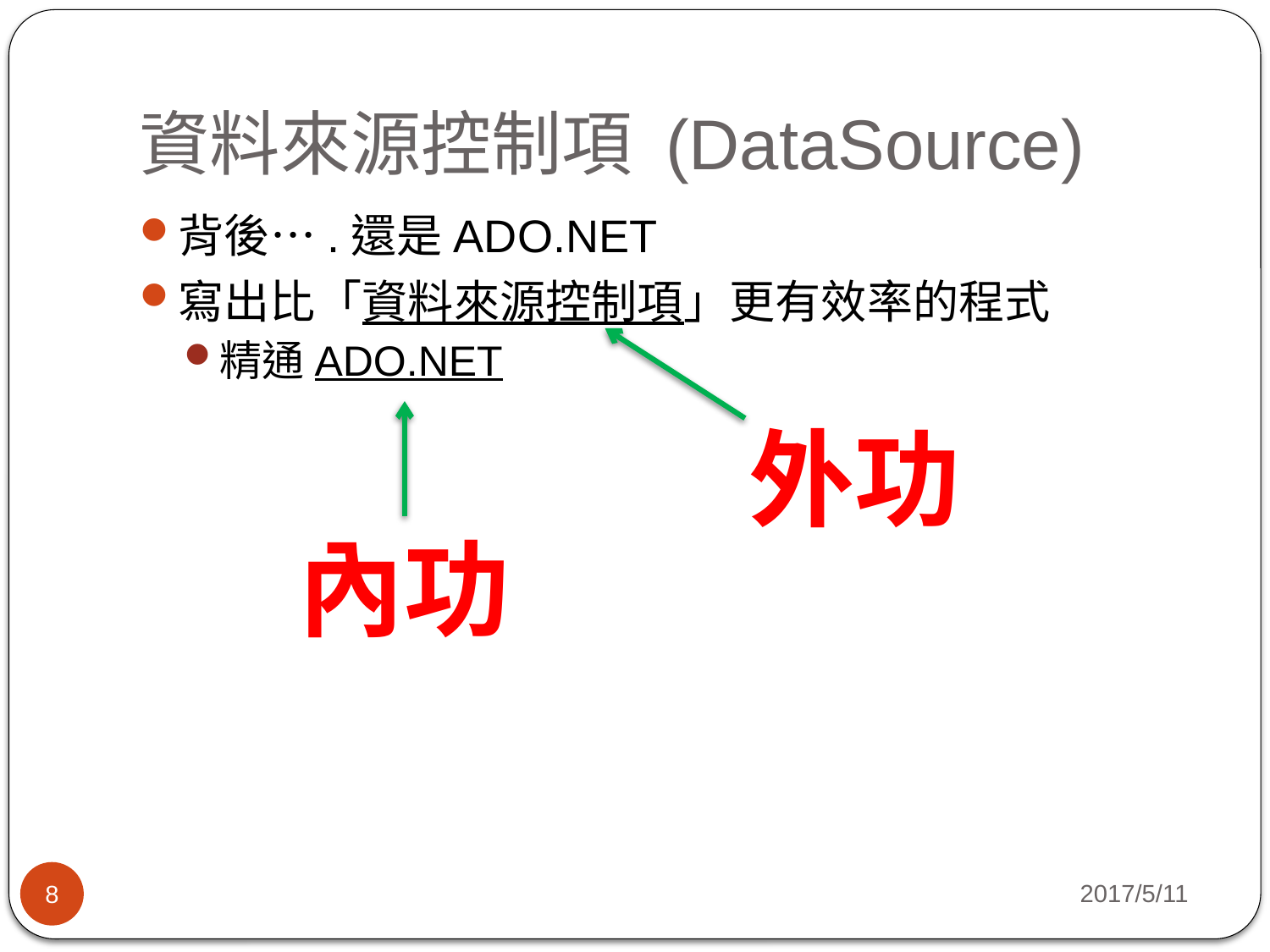

# 資料來源控制項 (DataSource)
背後….還是ADO.NET
寫出比「資料來源控制項」更有效率的程式
精通ADO.NET
外功
內功
2017/5/11
8